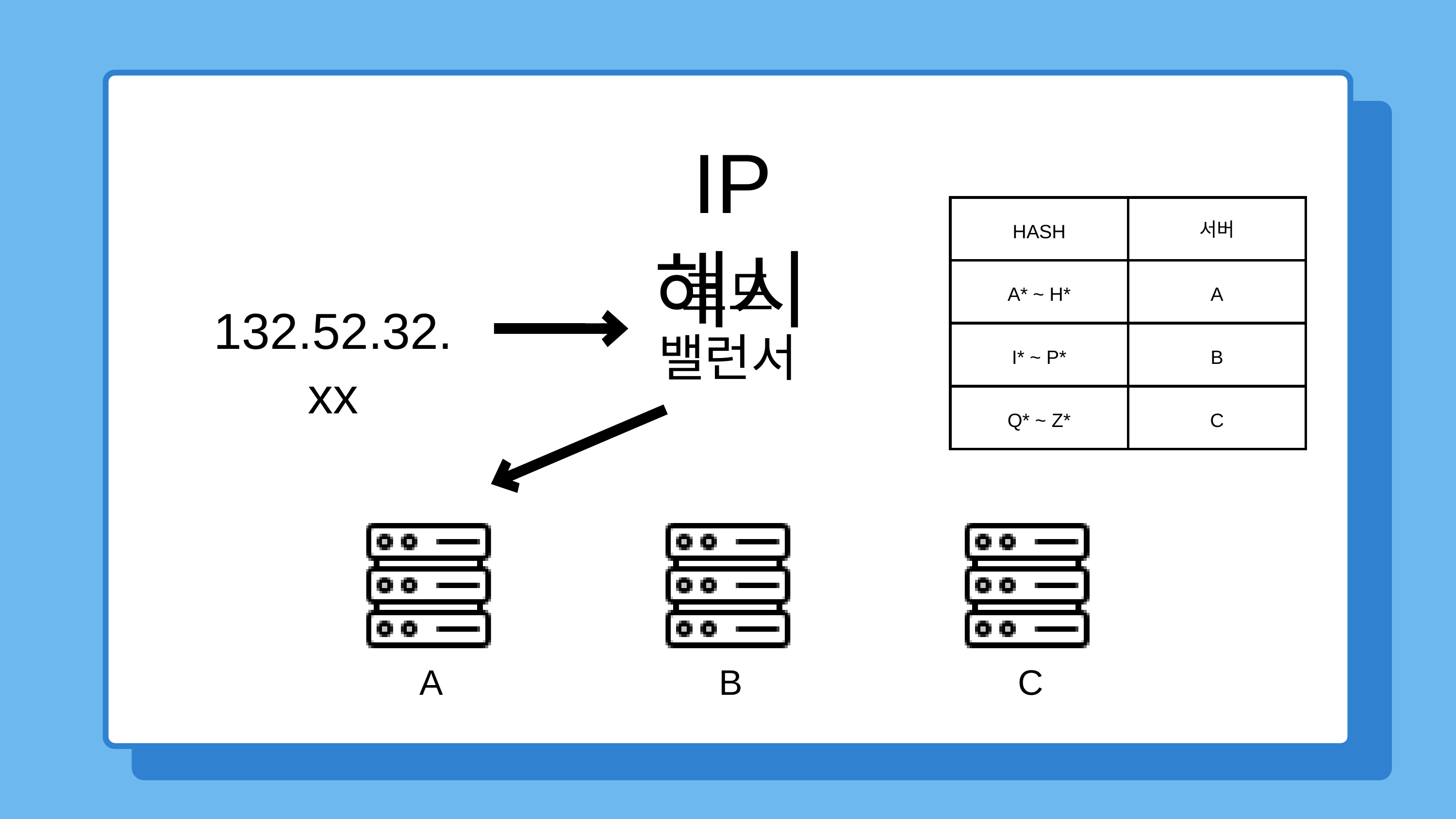

IP 해시
| HASH | 서버 |
| --- | --- |
| A\* ~ H\* | A |
| I\* ~ P\* | B |
| Q\* ~ Z\* | C |
로드
밸런서
132.52.32.xx

A
B
C